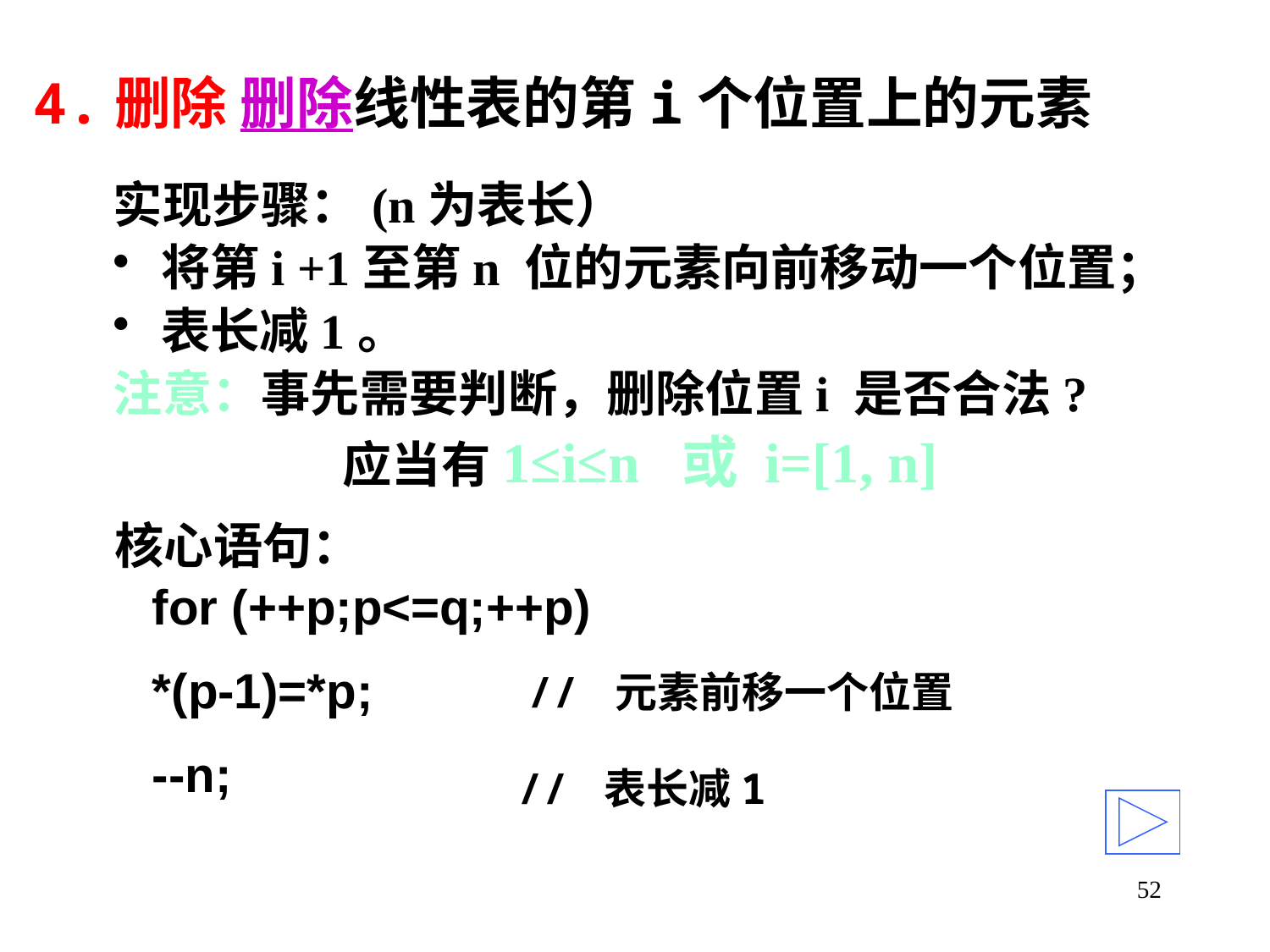

4.删除 删除线性表的第i个位置上的元素
实现步骤：(n为表长）
将第i +1至第n 位的元素向前移动一个位置；
表长减1。
注意：事先需要判断，删除位置i 是否合法?
应当有1≤i≤n  或 i=[1, n]
核心语句：
for (++p;p<=q;++p)
*(p-1)=*p;
--n;
// 元素前移一个位置
// 表长减1

52